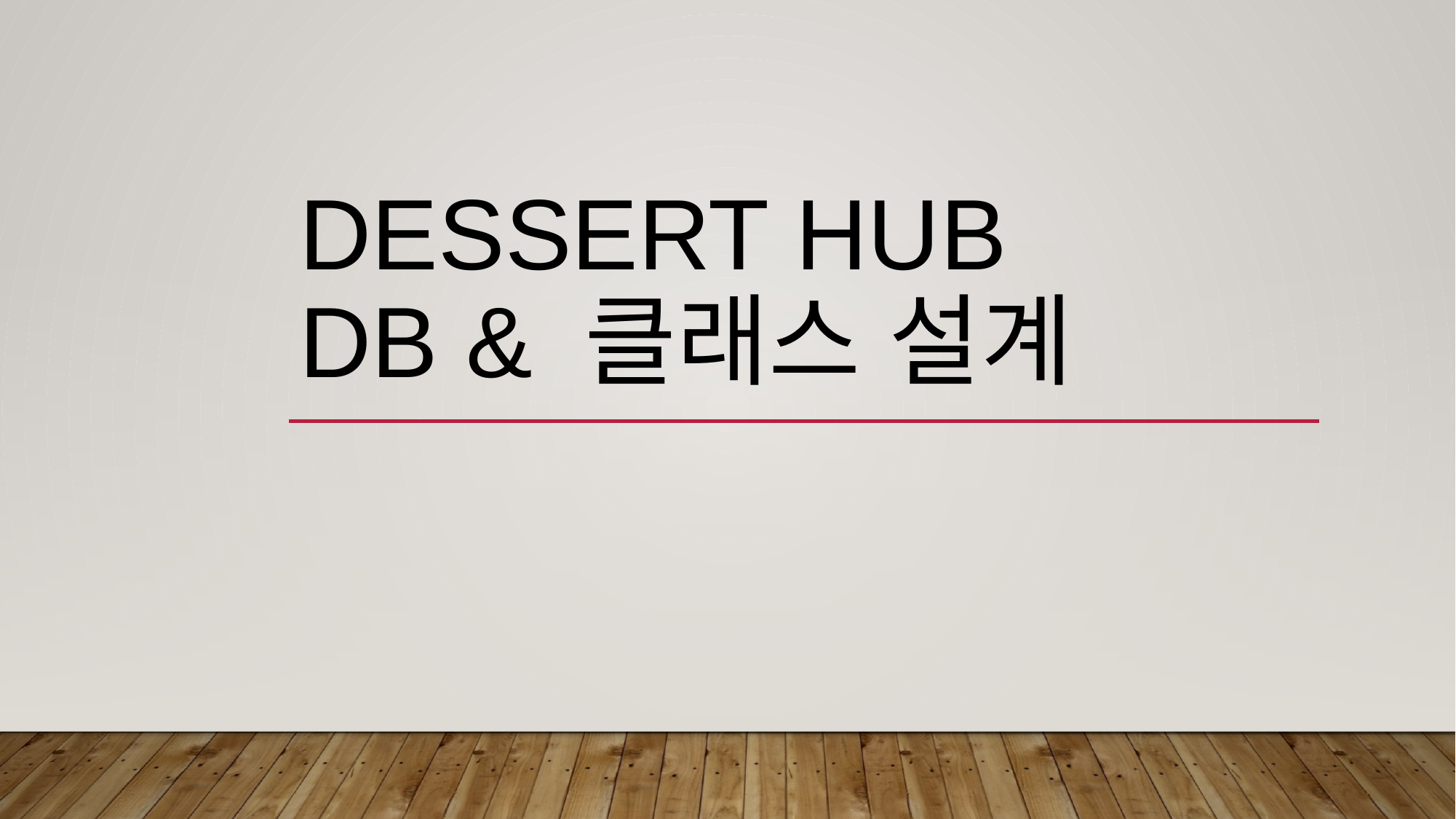

# DEssert hub DB & 클래스 설계